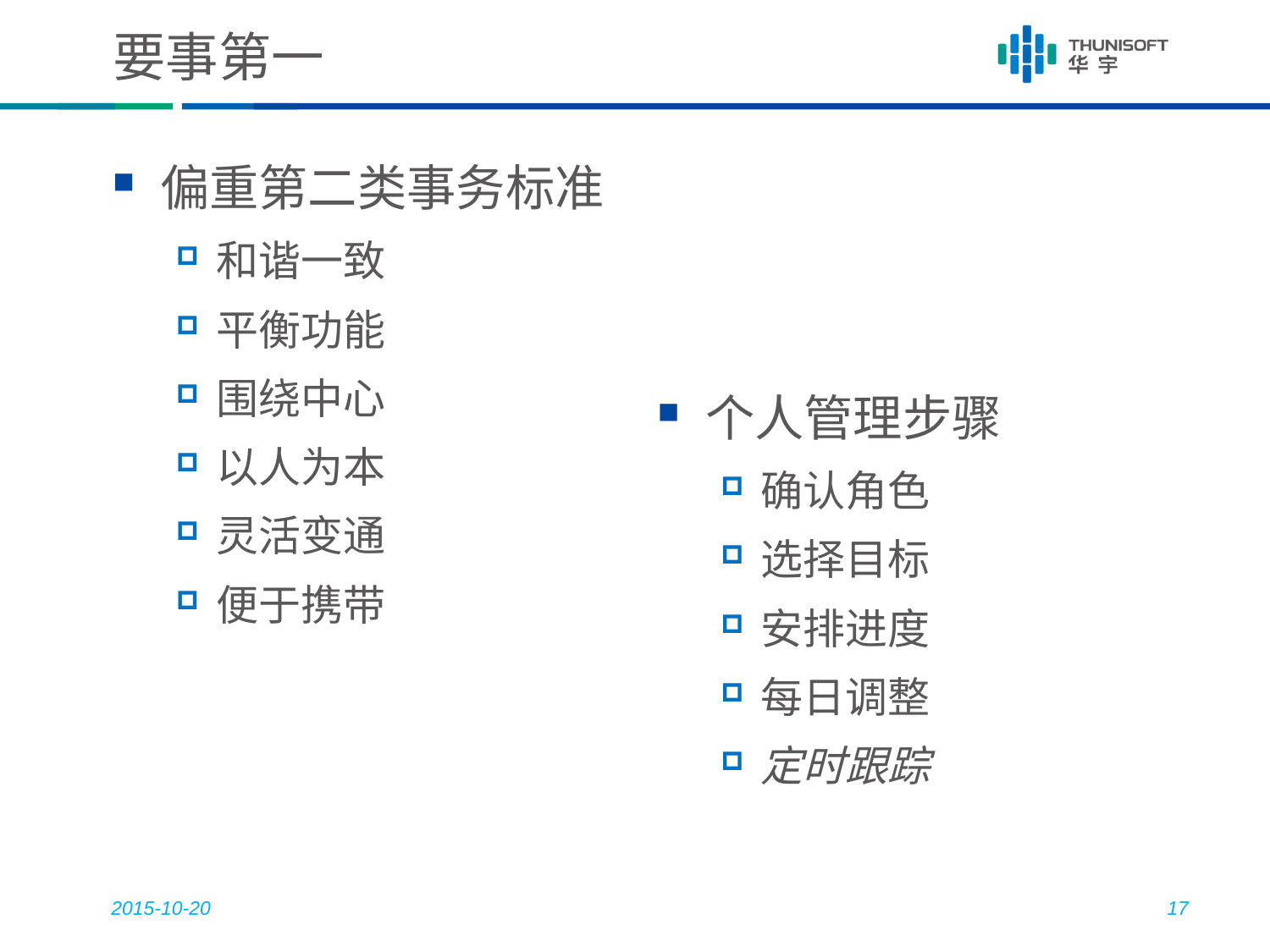

# 要事第一
偏重第二类事务标准
和谐一致
平衡功能
围绕中心
以人为本
灵活变通
便于携带

个人管理步骤
确认角色
选择目标
安排进度
每日调整
定时跟踪

2015-10-20
17